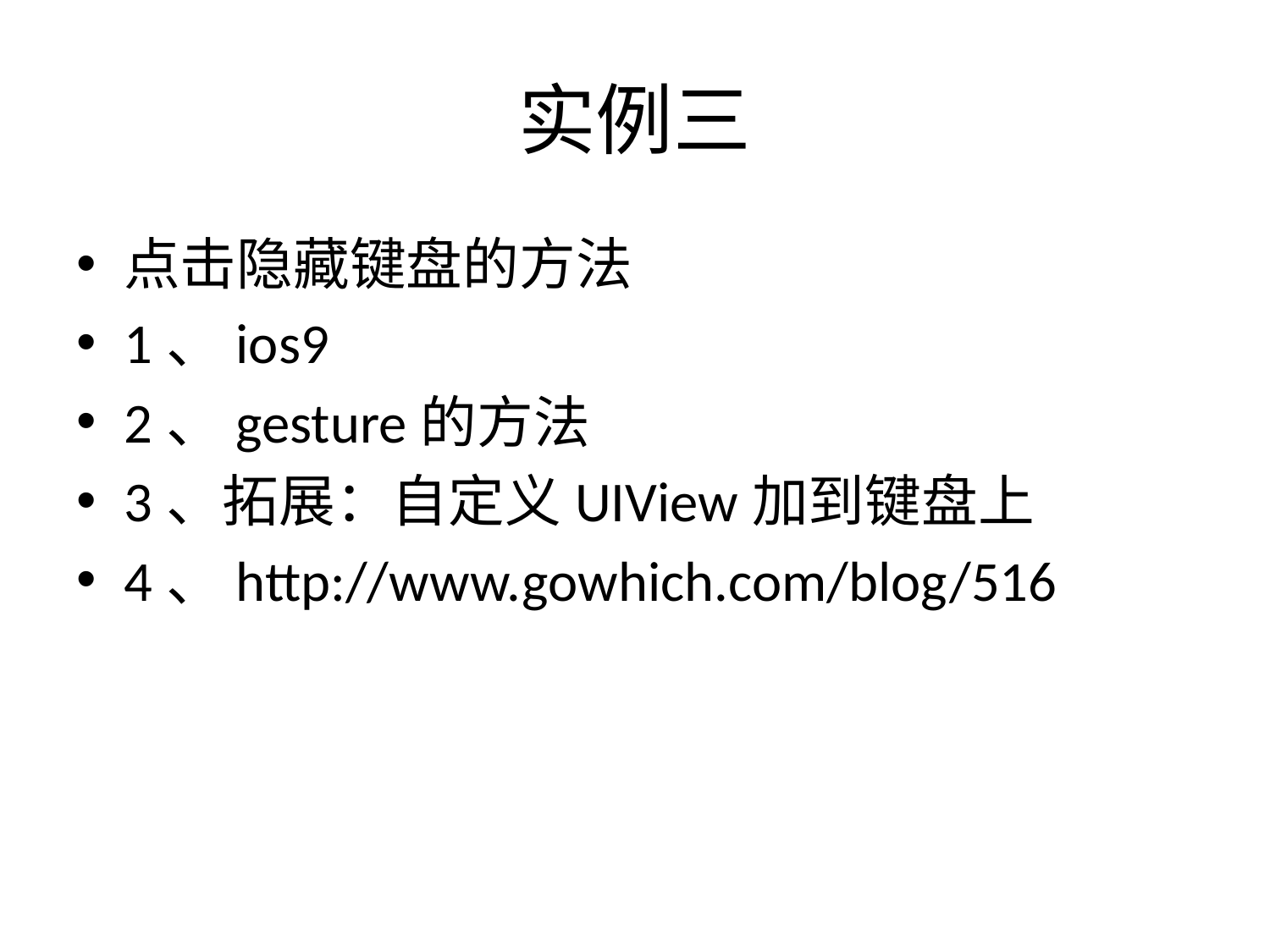

# 实例三
点击隐藏键盘的方法
1、ios9
2、gesture的方法
3、拓展：自定义UIView加到键盘上
4、http://www.gowhich.com/blog/516